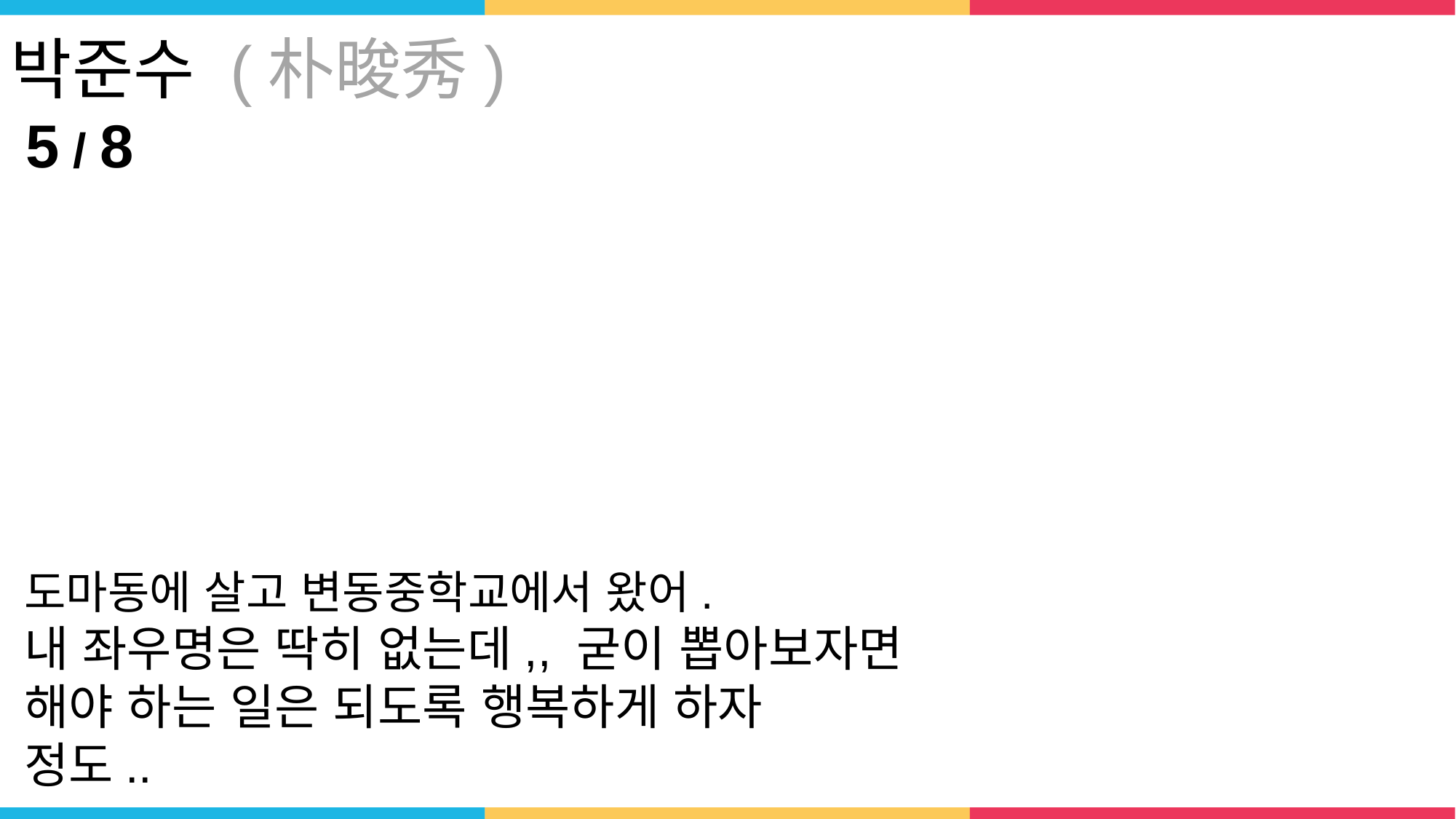

박준수 (朴晙秀)
 5 / 8
도마동에 살고 변동중학교에서 왔어.
내 좌우명은 딱히 없는데,, 굳이 뽑아보자면
해야 하는 일은 되도록 행복하게 하자
정도..